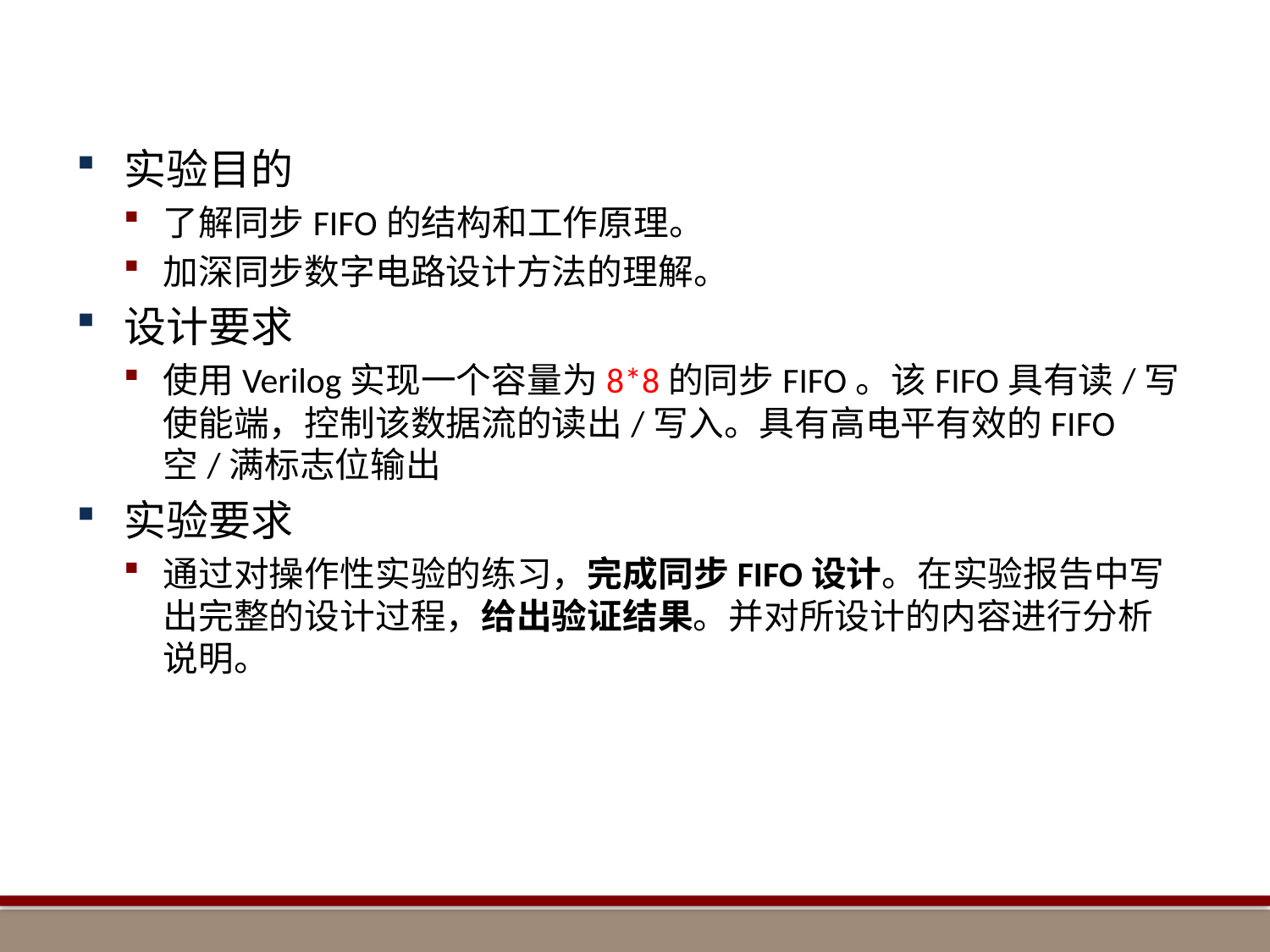

#
实验目的
了解同步FIFO的结构和工作原理。
加深同步数字电路设计方法的理解。
设计要求
使用Verilog实现一个容量为8*8的同步FIFO。该FIFO具有读/写使能端，控制该数据流的读出/写入。具有高电平有效的FIFO空/满标志位输出
实验要求
通过对操作性实验的练习，完成同步FIFO设计。在实验报告中写出完整的设计过程，给出验证结果。并对所设计的内容进行分析说明。